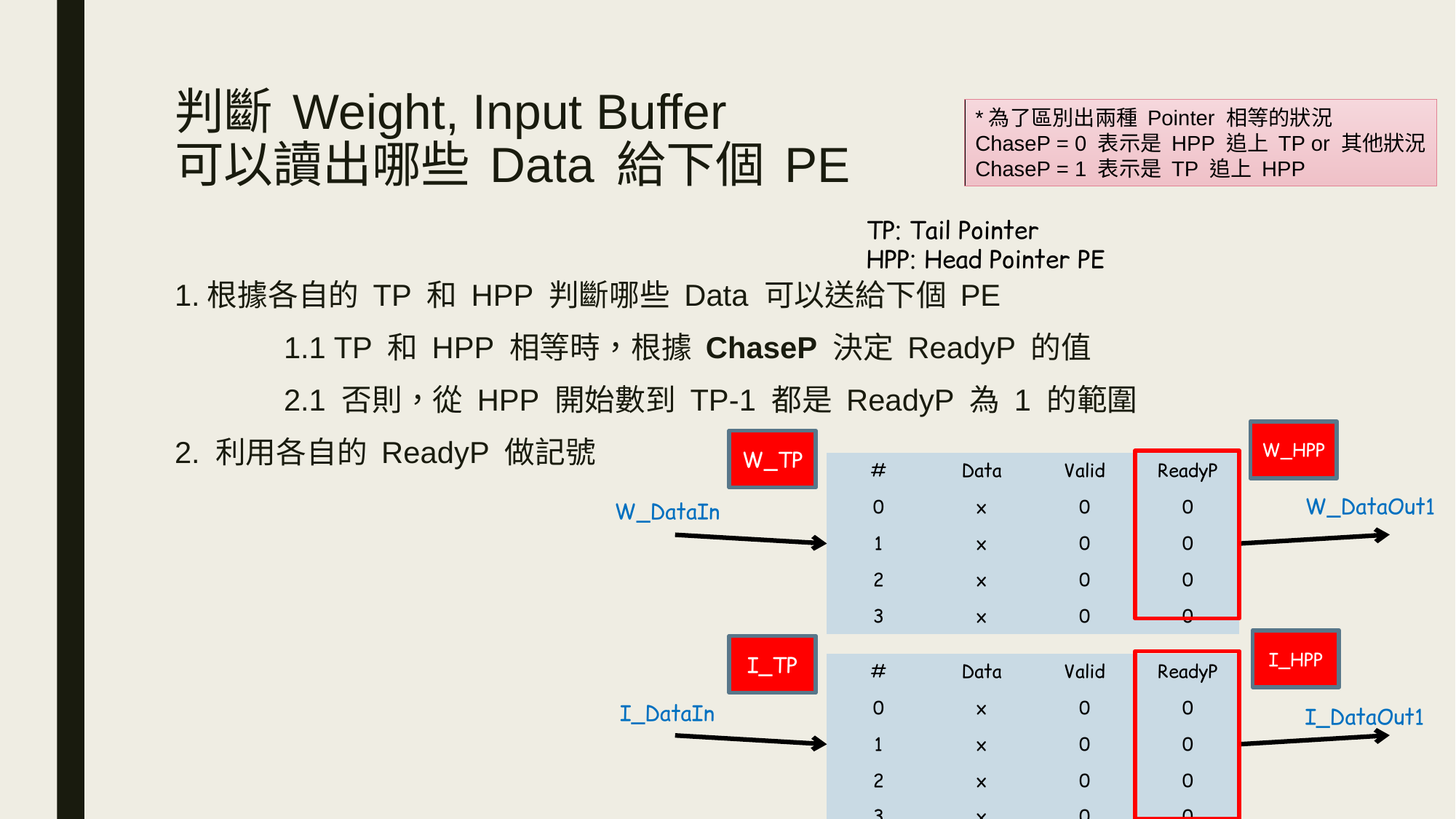

# 判斷 Weight, Input Buffer 可以讀出哪些 Data 給下個 PE
*為了區別出兩種 Pointer 相等的狀況
ChaseP = 0 表示是 HPP 追上 TP or 其他狀況
ChaseP = 1 表示是 TP 追上 HPP
TP: Tail Pointer
HPP: Head Pointer PE
1.根據各自的 TP 和 HPP 判斷哪些 Data 可以送給下個 PE
	1.1 TP 和 HPP 相等時，根據 ChaseP 決定 ReadyP 的值
 	2.1 否則，從 HPP 開始數到 TP-1 都是 ReadyP 為 1 的範圍
2. 利用各自的 ReadyP 做記號

W_HPP
W_TP

| # | Data | Valid | ReadyP |
| --- | --- | --- | --- |
| 0 | x | 0 | 0 |
| 1 | x | 0 | 0 |
| 2 | x | 0 | 0 |
| 3 | x | 0 | 0 |
W_DataOut1
W_DataIn
I_HPP
I_TP

| # | Data | Valid | ReadyP |
| --- | --- | --- | --- |
| 0 | x | 0 | 0 |
| 1 | x | 0 | 0 |
| 2 | x | 0 | 0 |
| 3 | x | 0 | 0 |
I_DataIn
I_DataOut1